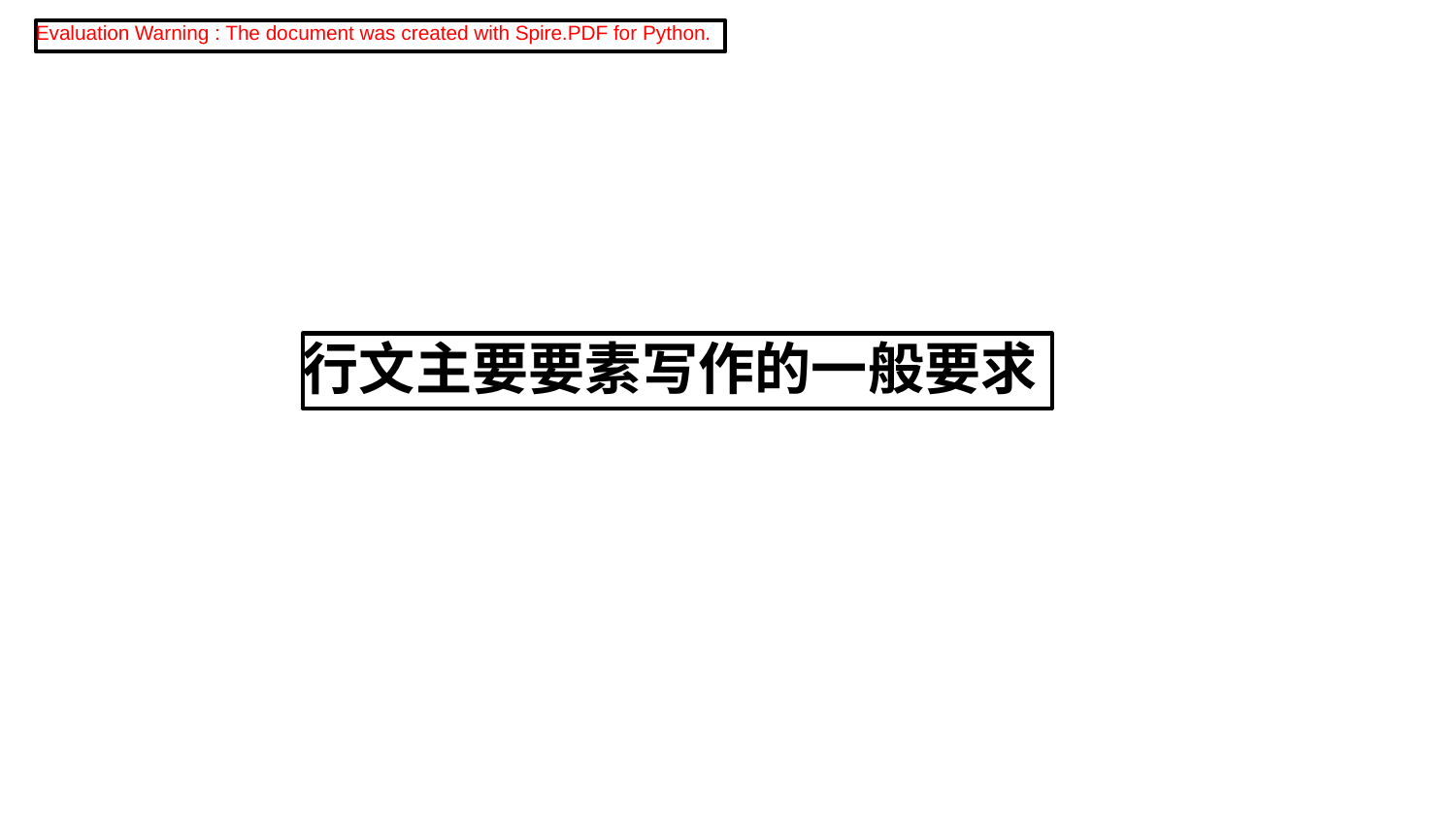

Evaluation Warning : The document was created with Spire.PDF for Python.
行文主要要素写作的一般要求